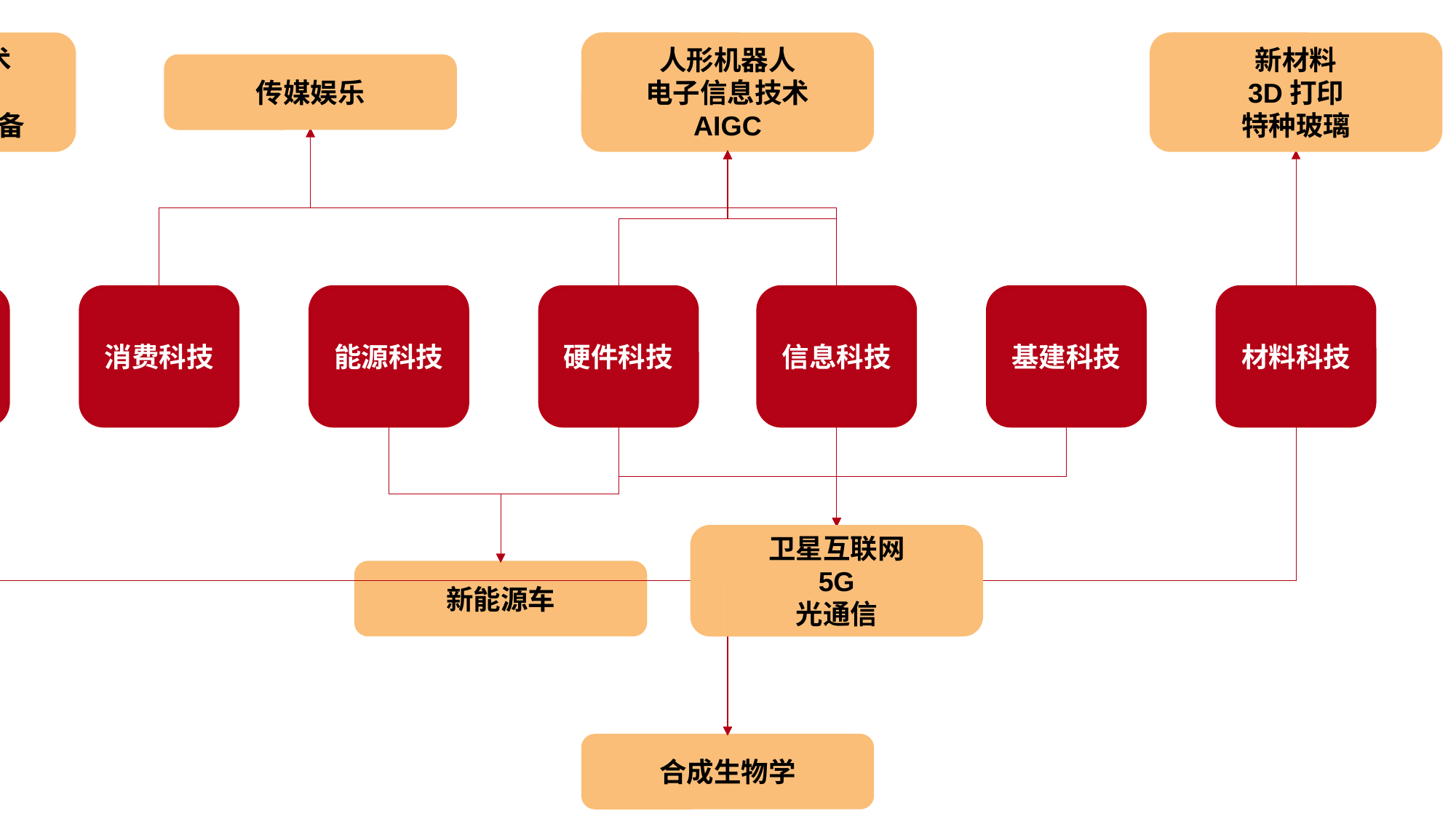

医药生物技术
化学药
医疗器械和设备
人形机器人
电子信息技术
AIGC
新材料
3D打印
特种玻璃
传媒娱乐
生命科技
消费科技
能源科技
硬件科技
信息科技
基建科技
材料科技
卫星互联网
5G
光通信
新能源车
合成生物学